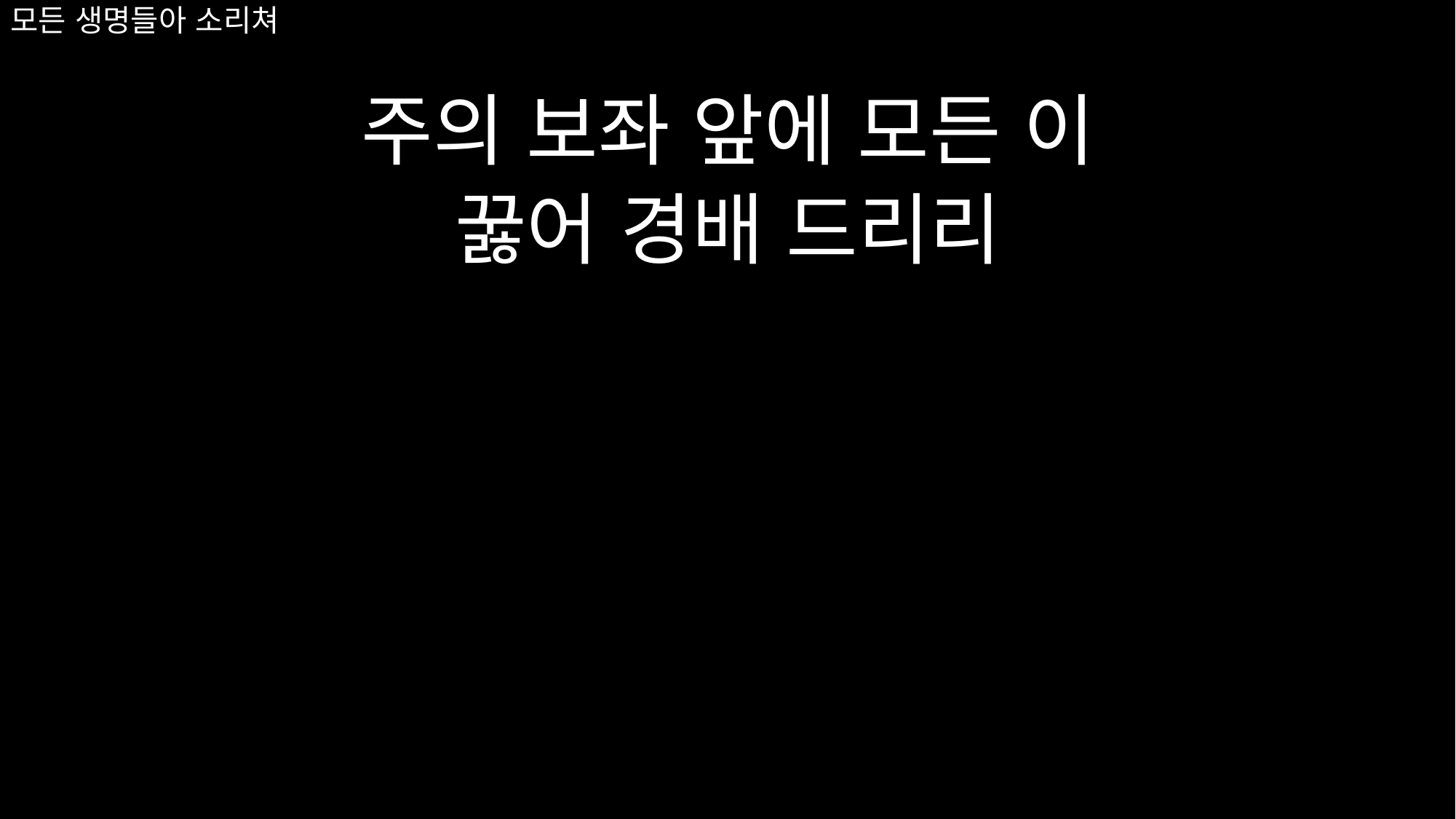

주의 보좌 앞에 모든 이
꿇어 경배 드리리

# 모든 생명들아 소리쳐